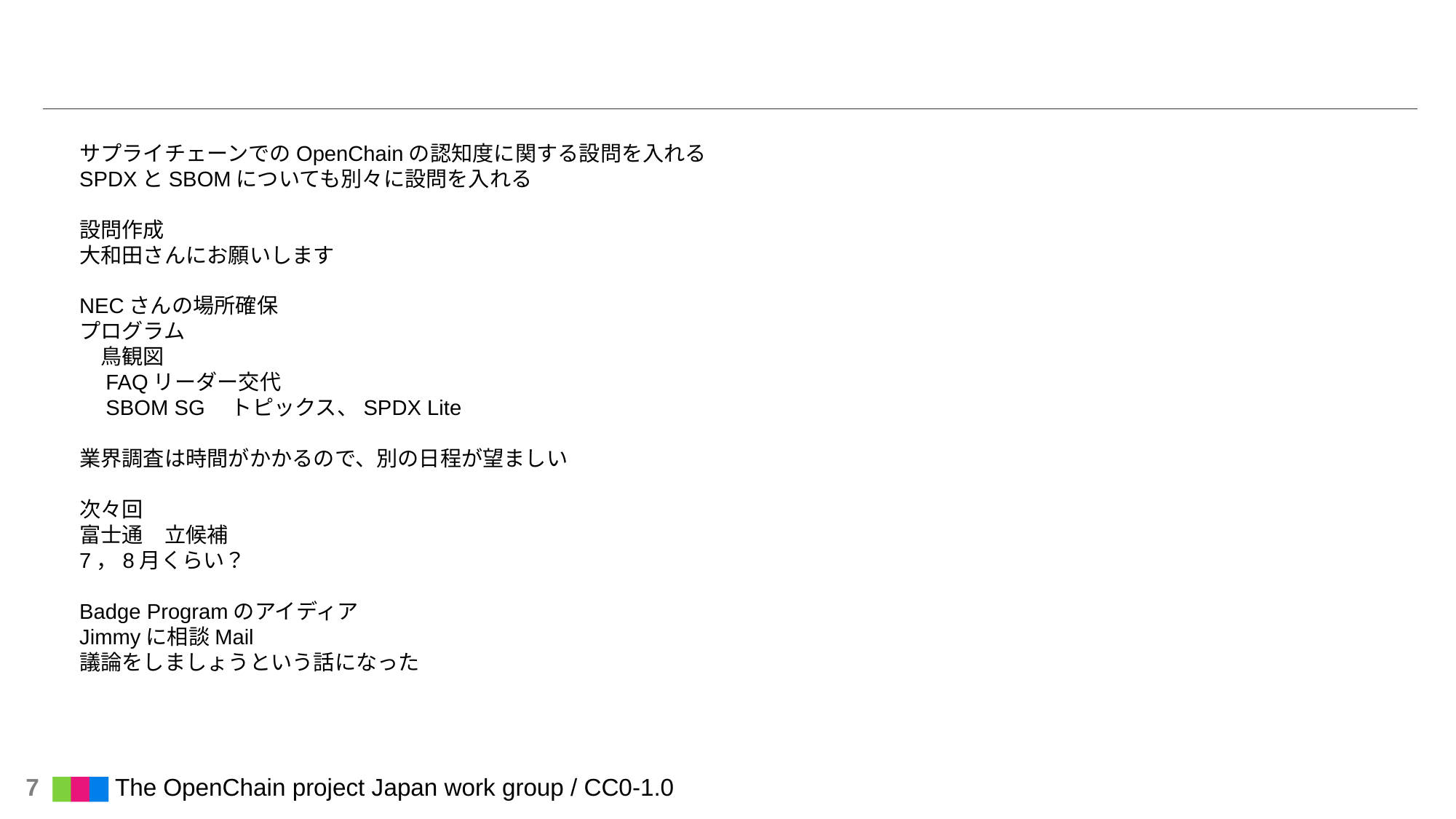

#
サプライチェーンでのOpenChainの認知度に関する設問を入れる
SPDXとSBOMについても別々に設問を入れる

設問作成
大和田さんにお願いします

NECさんの場所確保
プログラム
　鳥観図
　FAQリーダー交代
　SBOM SG　トピックス、SPDX Lite

業界調査は時間がかかるので、別の日程が望ましい

次々回
富士通　立候補
7，8月くらい？

Badge Programのアイディア
Jimmyに相談Mail
議論をしましょうという話になった